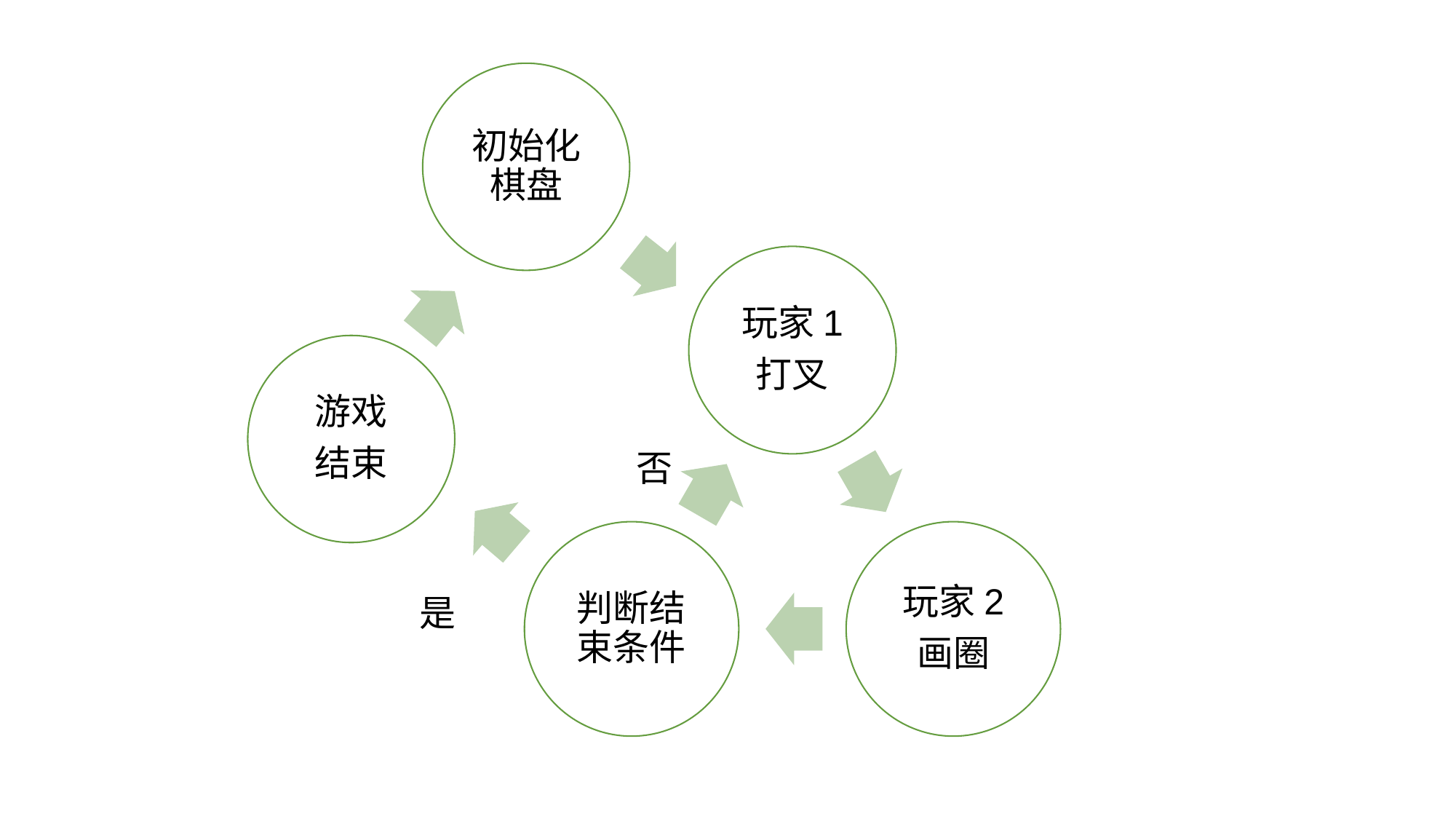

初始化棋盘

玩家1
打叉

玩家2
画圈

判断结束条件

游戏
结束
否

是